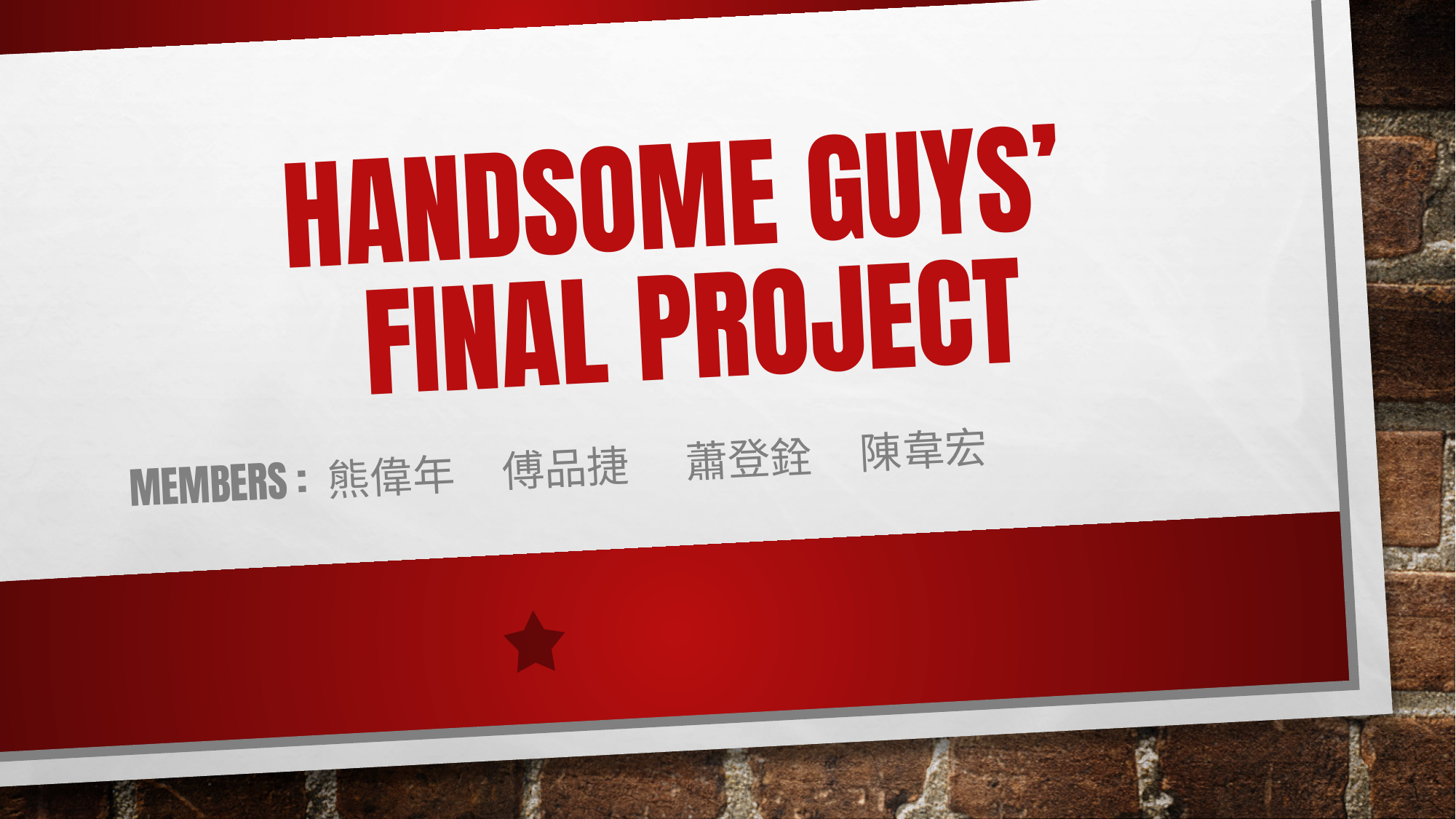

# Handsome guys’ final project
Members : 熊偉年     傅品捷      蕭登銓     陳韋宏